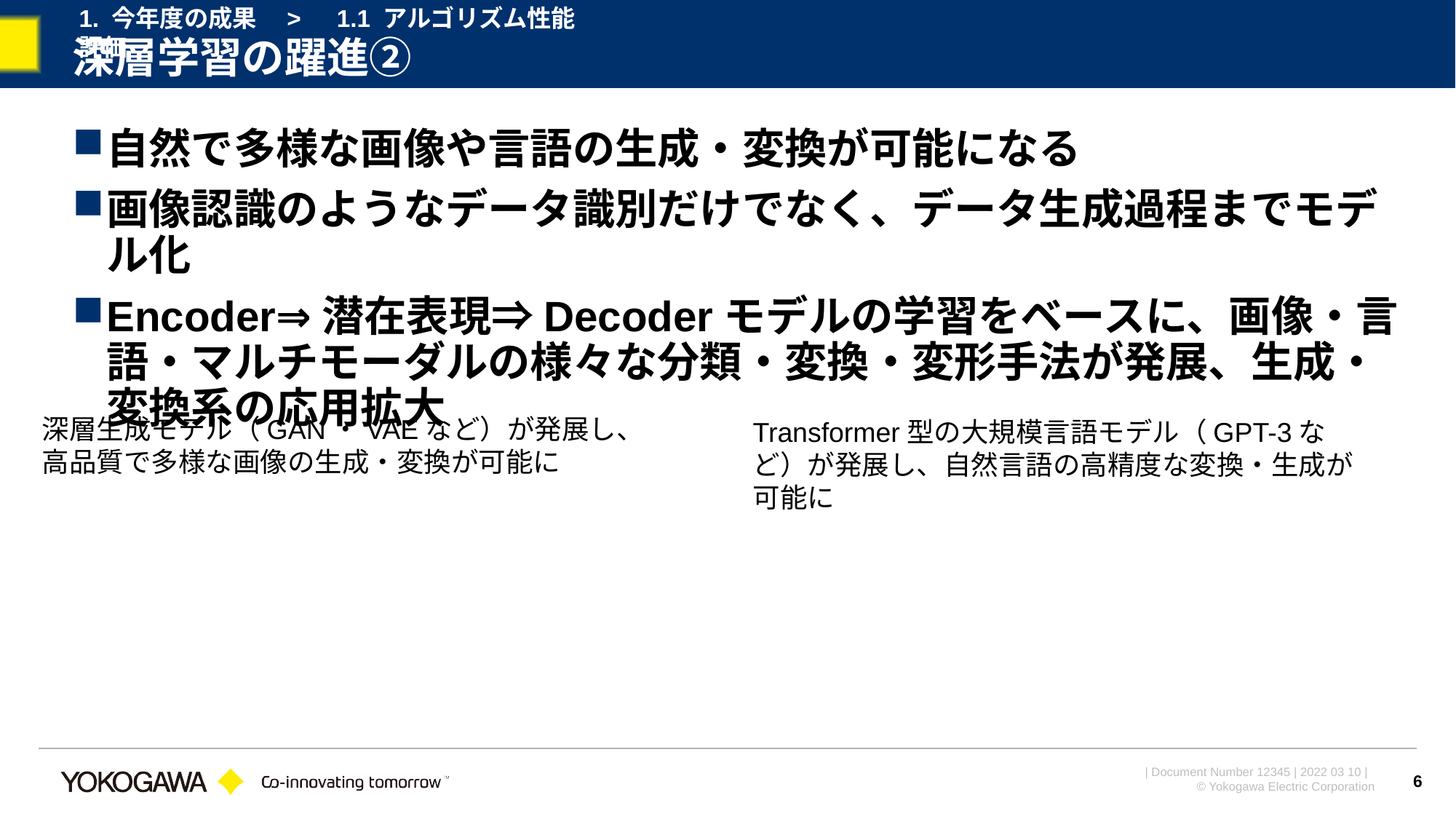

1. 今年度の成果　>　1.1 アルゴリズム性能評価
# 深層学習の躍進②
自然で多様な画像や言語の生成・変換が可能になる
画像認識のようなデータ識別だけでなく、データ生成過程までモデル化
Encoder⇒潜在表現⇒Decoderモデルの学習をベースに、画像・言語・マルチモーダルの様々な分類・変換・変形手法が発展、生成・変換系の応用拡大
深層生成モデル（GAN・VAEなど）が発展し、高品質で多様な画像の生成・変換が可能に
Transformer型の大規模言語モデル（GPT-3など）が発展し、自然言語の高精度な変換・生成が可能に
6